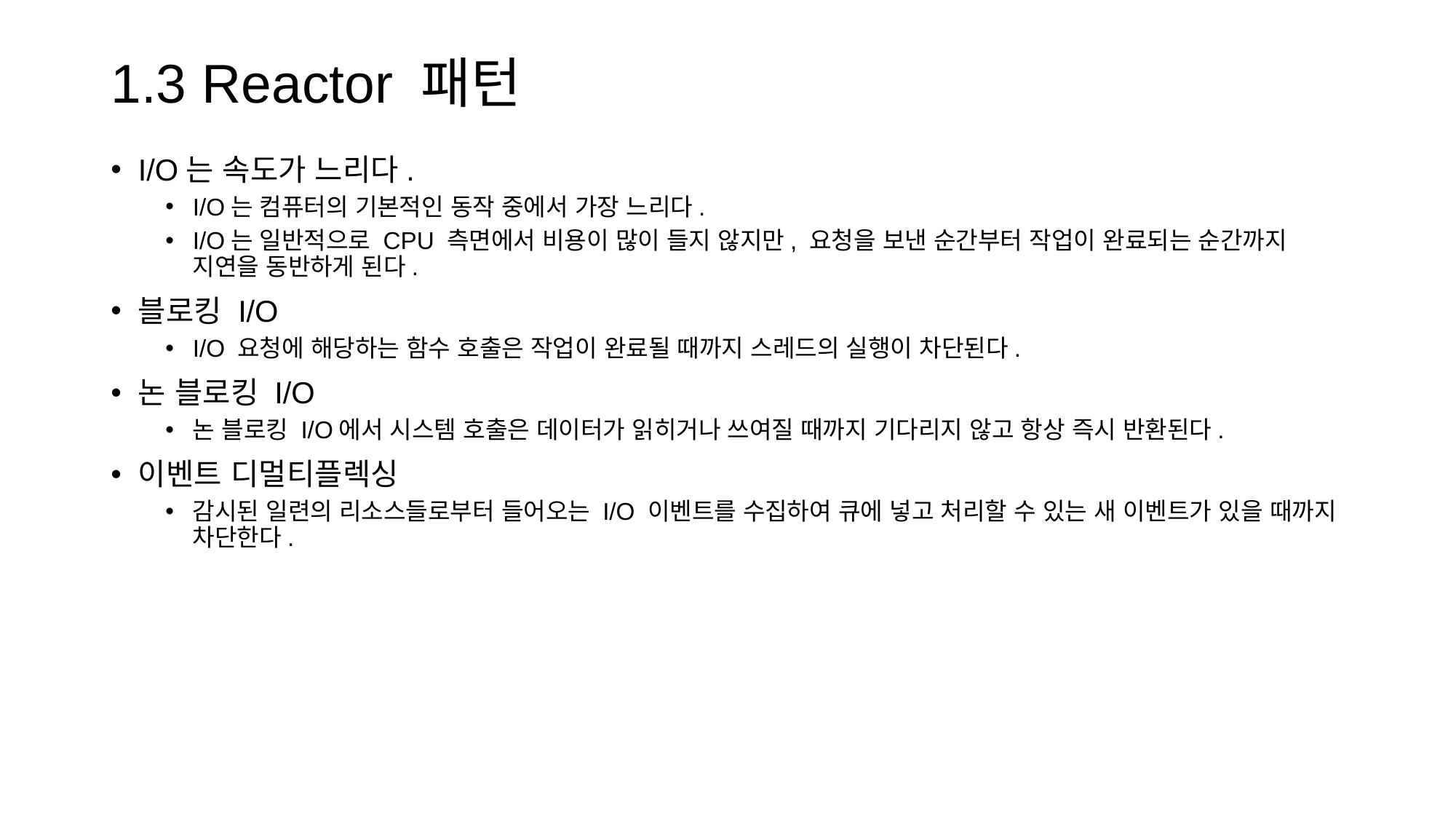

# 1.3 Reactor 패턴
I/O는 속도가 느리다.
I/O는 컴퓨터의 기본적인 동작 중에서 가장 느리다.
I/O는 일반적으로 CPU 측면에서 비용이 많이 들지 않지만, 요청을 보낸 순간부터 작업이 완료되는 순간까지 지연을 동반하게 된다.
블로킹 I/O
I/O 요청에 해당하는 함수 호출은 작업이 완료될 때까지 스레드의 실행이 차단된다.
논 블로킹 I/O
논 블로킹 I/O에서 시스템 호출은 데이터가 읽히거나 쓰여질 때까지 기다리지 않고 항상 즉시 반환된다.
이벤트 디멀티플렉싱
감시된 일련의 리소스들로부터 들어오는 I/O 이벤트를 수집하여 큐에 넣고 처리할 수 있는 새 이벤트가 있을 때까지 차단한다.